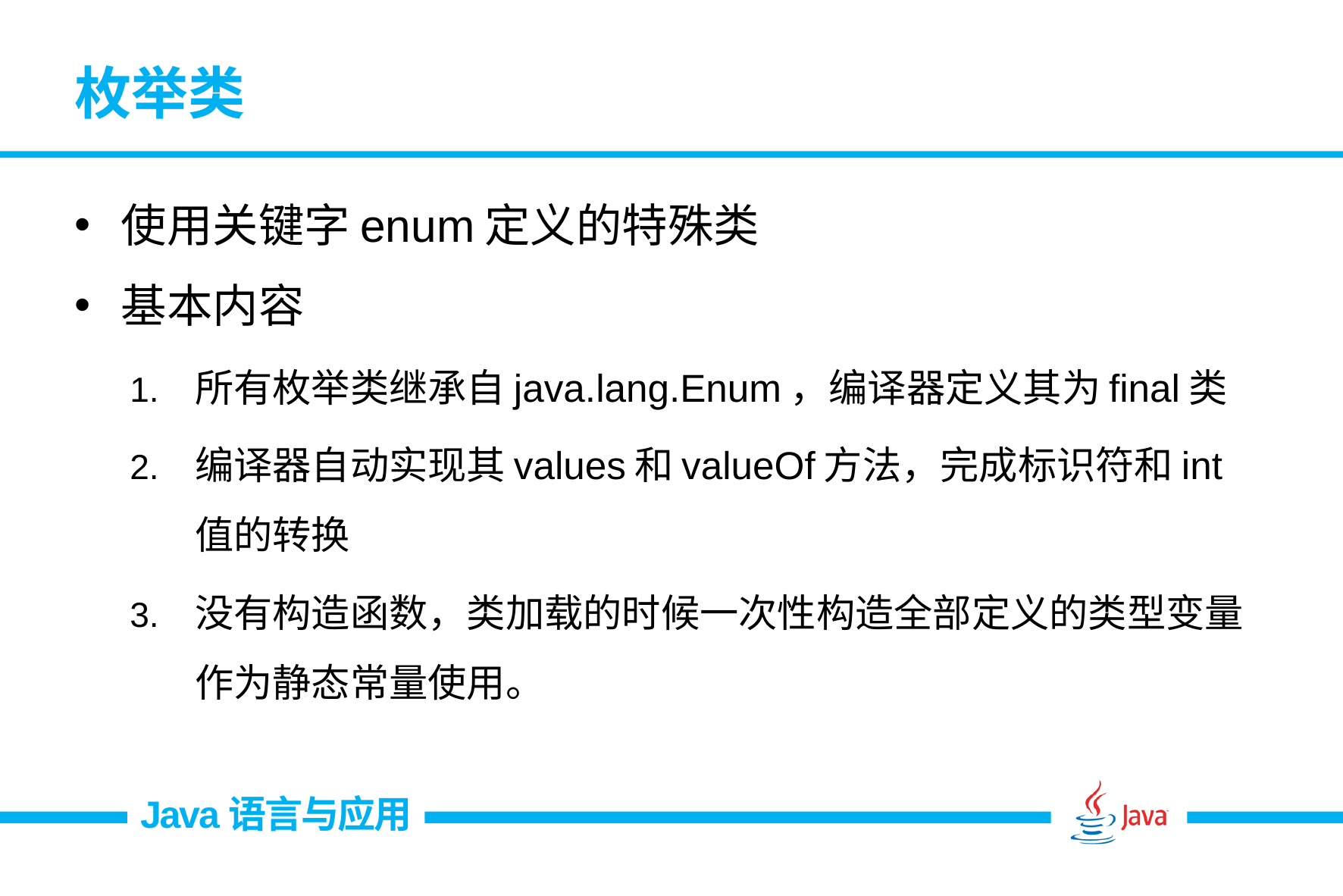

# 枚举类
使用关键字enum定义的特殊类
基本内容
所有枚举类继承自java.lang.Enum，编译器定义其为final类
编译器自动实现其values和valueOf方法，完成标识符和int值的转换
没有构造函数，类加载的时候一次性构造全部定义的类型变量作为静态常量使用。
52